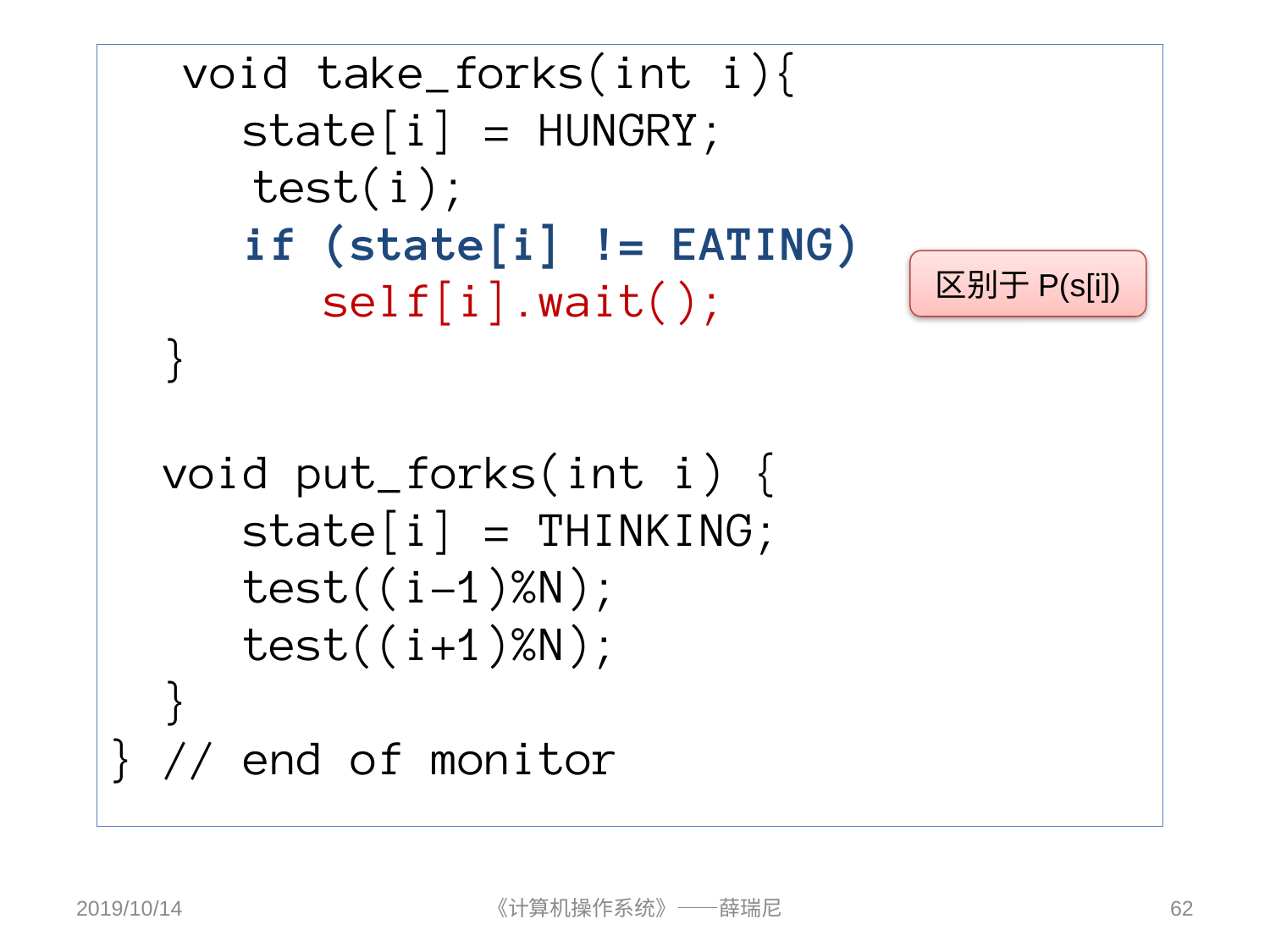

void take_forks(int i){
     state[i] = HUNGRY;
   test(i);
     if (state[i] != EATING)
        self[i].wait();
  }

  void put_forks(int i) {
     state[i] = THINKING;
     test((i-1)%N);
     test((i+1)%N);
  }
} // end of monitor
区别于P(s[i])
2019/10/14
《计算机操作系统》——薛瑞尼
62